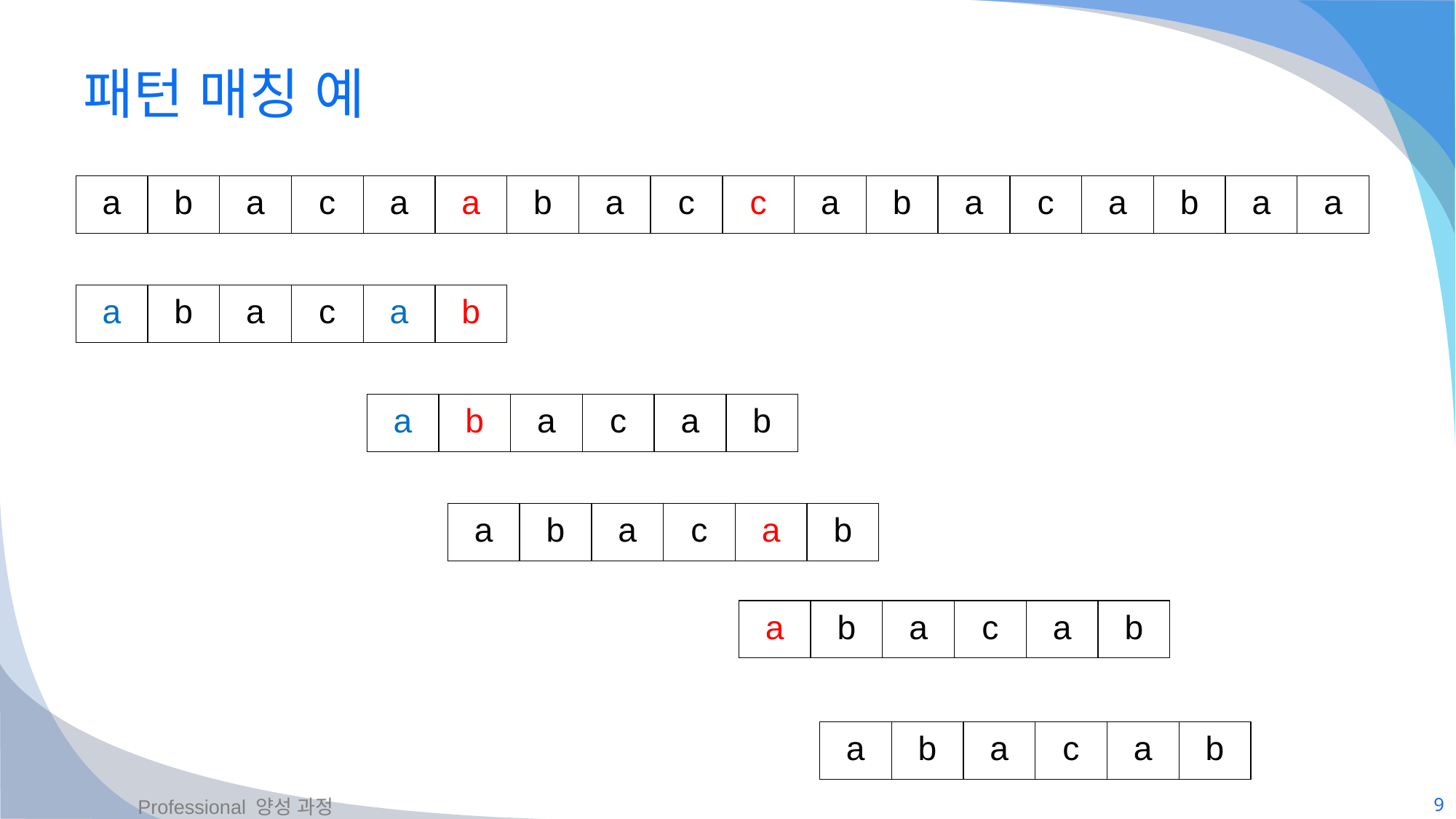

# 패턴 매칭 예
| a | b | a | c | a | a | b | a | c | c | a | b | a | c | a | b | a | a |
| --- | --- | --- | --- | --- | --- | --- | --- | --- | --- | --- | --- | --- | --- | --- | --- | --- | --- |
| a | b | a | c | a | b |
| --- | --- | --- | --- | --- | --- |
| a | b | a | c | a | b |
| --- | --- | --- | --- | --- | --- |
| a | b | a | c | a | b |
| --- | --- | --- | --- | --- | --- |
| a | b | a | c | a | b |
| --- | --- | --- | --- | --- | --- |
| a | b | a | c | a | b |
| --- | --- | --- | --- | --- | --- |
9
Professional 양성 과정